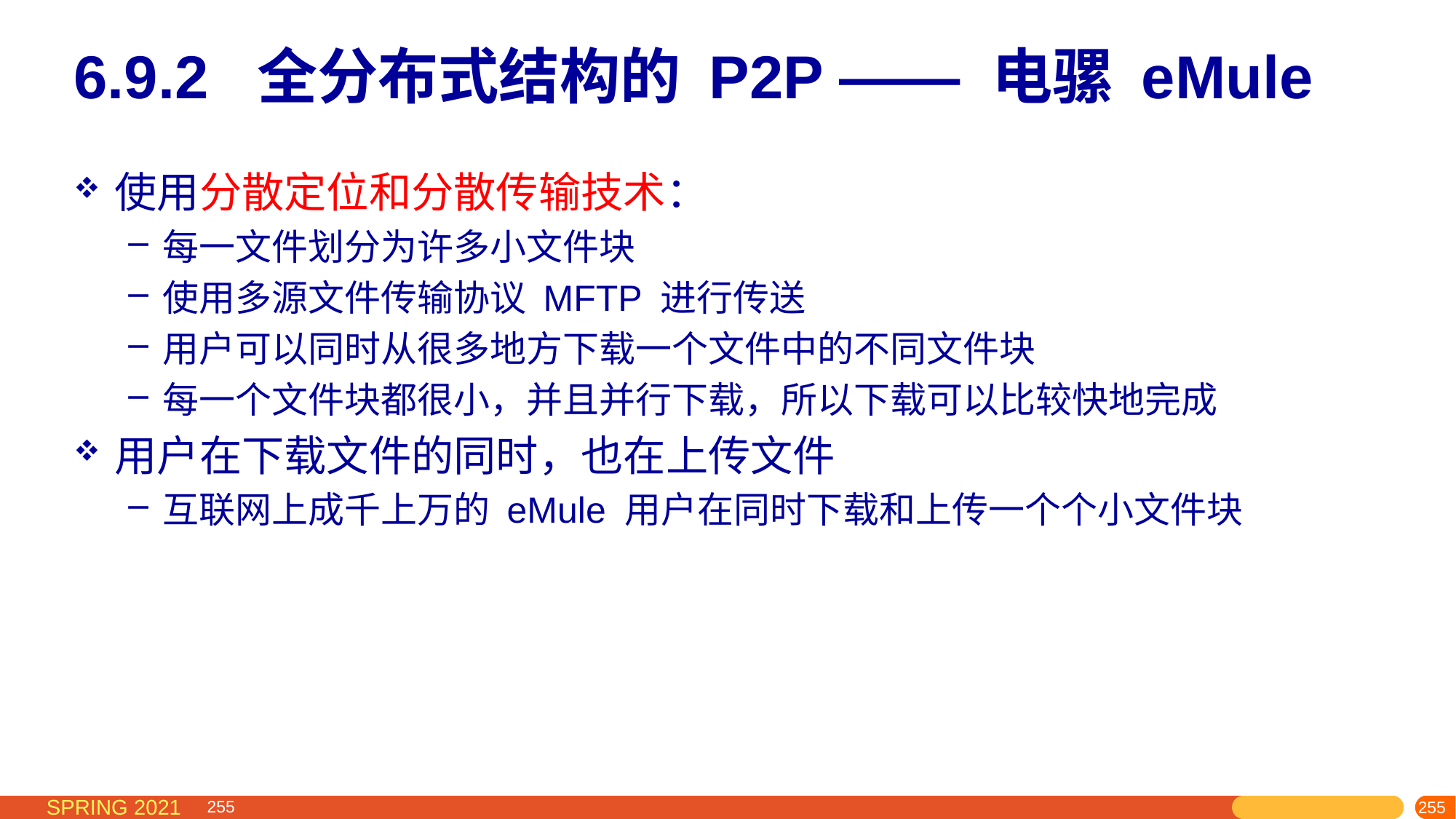

# 6.9.2  全分布式结构的 P2P —— 电骡 eMule
使用分散定位和分散传输技术：
每一文件划分为许多小文件块
使用多源文件传输协议 MFTP 进行传送
用户可以同时从很多地方下载一个文件中的不同文件块
每一个文件块都很小，并且并行下载，所以下载可以比较快地完成
用户在下载文件的同时，也在上传文件
互联网上成千上万的 eMule 用户在同时下载和上传一个个小文件块